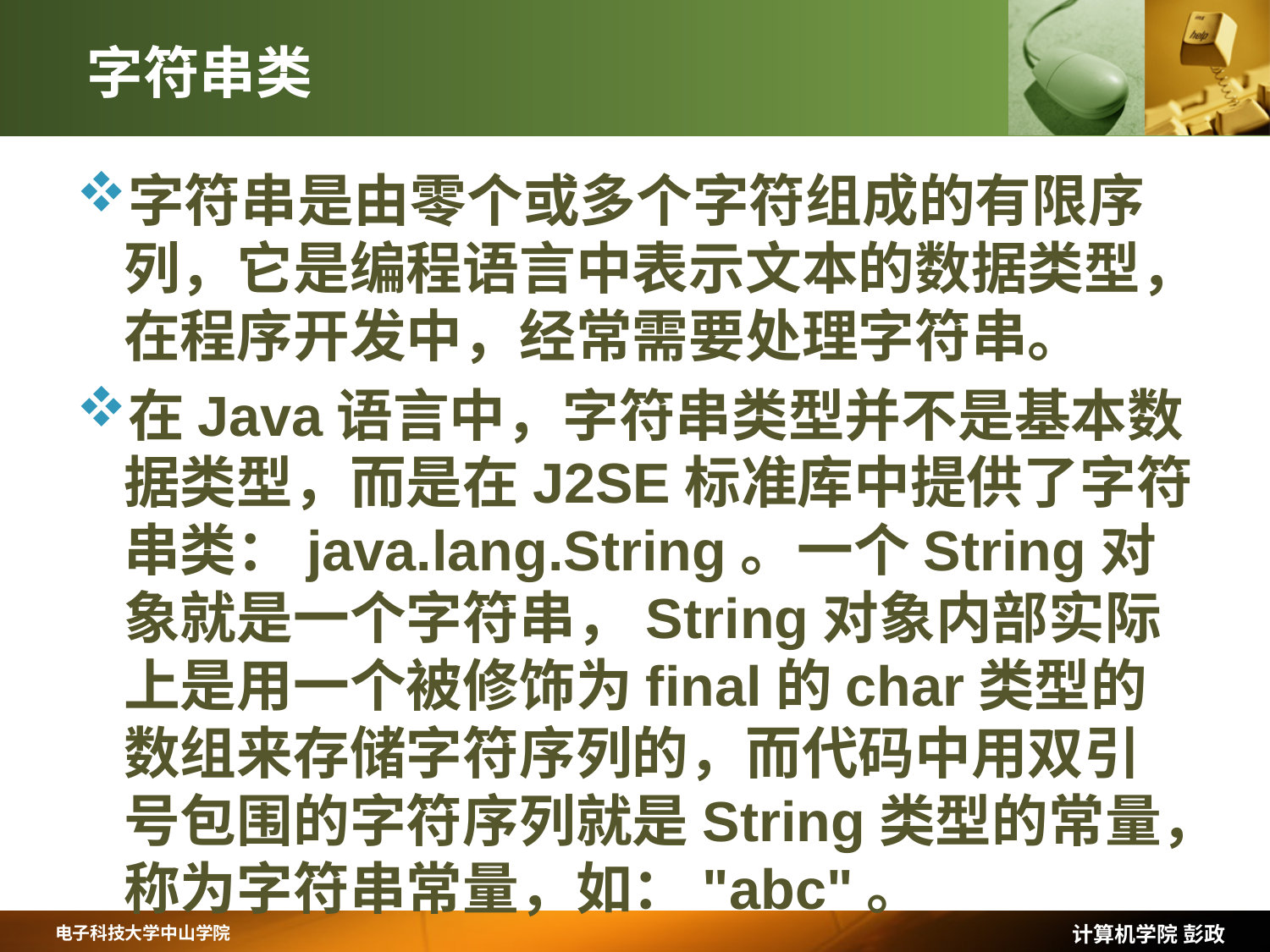

# 字符串类
字符串是由零个或多个字符组成的有限序列，它是编程语言中表示文本的数据类型，在程序开发中，经常需要处理字符串。
在Java语言中，字符串类型并不是基本数据类型，而是在J2SE标准库中提供了字符串类：java.lang.String。一个String对象就是一个字符串，String对象内部实际上是用一个被修饰为final的char类型的数组来存储字符序列的，而代码中用双引号包围的字符序列就是String类型的常量，称为字符串常量，如："abc"。
计算机学院 彭政
电子科技大学中山学院